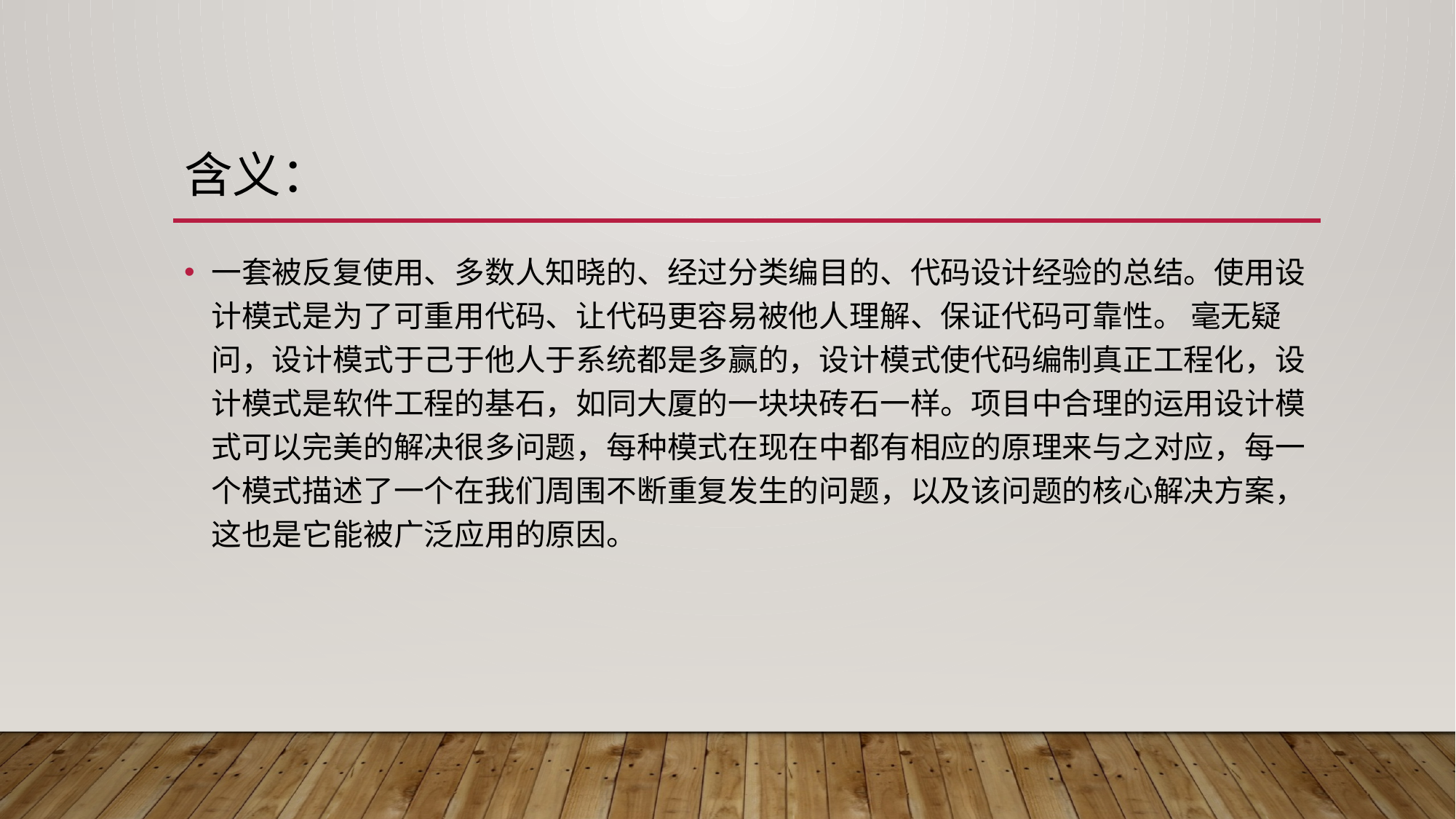

# 含义：
一套被反复使用、多数人知晓的、经过分类编目的、代码设计经验的总结。使用设计模式是为了可重用代码、让代码更容易被他人理解、保证代码可靠性。 毫无疑问，设计模式于己于他人于系统都是多赢的，设计模式使代码编制真正工程化，设计模式是软件工程的基石，如同大厦的一块块砖石一样。项目中合理的运用设计模式可以完美的解决很多问题，每种模式在现在中都有相应的原理来与之对应，每一个模式描述了一个在我们周围不断重复发生的问题，以及该问题的核心解决方案，这也是它能被广泛应用的原因。